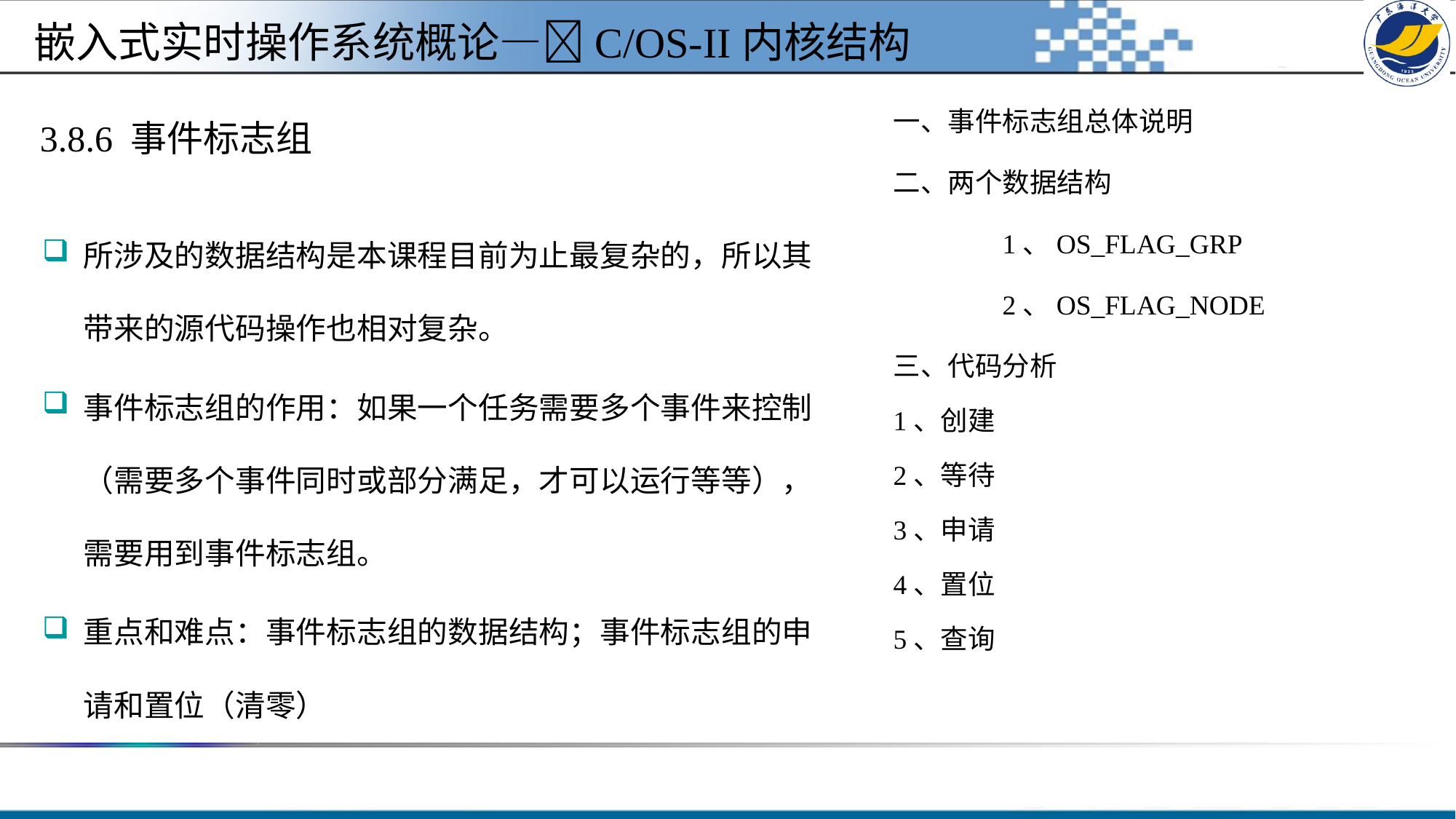

嵌入式实时操作系统概论—μC/OS-II内核结构
一、事件标志组总体说明
二、两个数据结构
	1、OS_FLAG_GRP
	2、OS_FLAG_NODE
三、代码分析
1、创建
2、等待
3、申请
4、置位
5、查询
# 3.8.6 事件标志组
所涉及的数据结构是本课程目前为止最复杂的，所以其带来的源代码操作也相对复杂。
事件标志组的作用：如果一个任务需要多个事件来控制（需要多个事件同时或部分满足，才可以运行等等），需要用到事件标志组。
重点和难点：事件标志组的数据结构；事件标志组的申请和置位（清零）
75